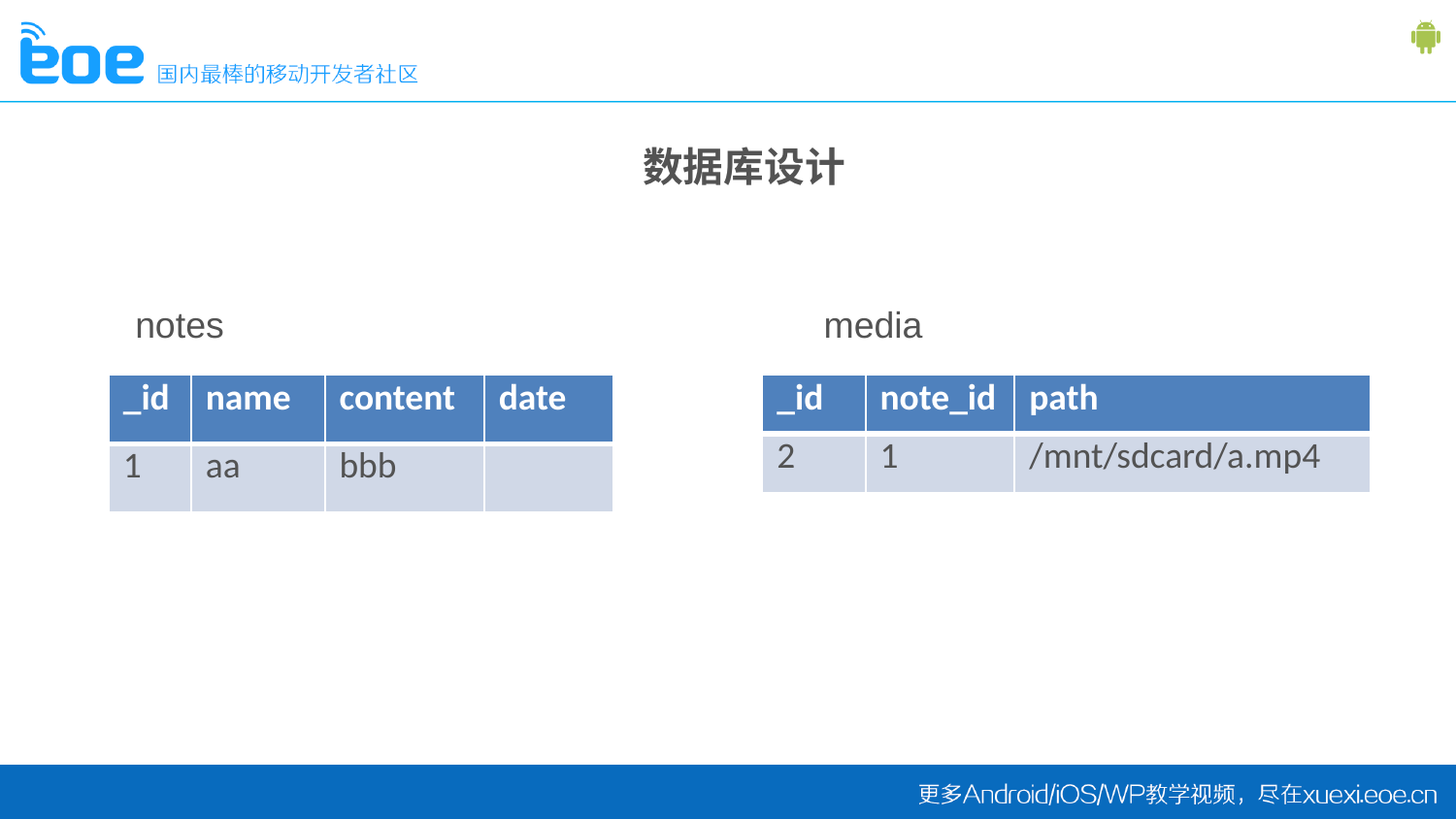

数据库设计
notes
media
| \_id | name | content | date |
| --- | --- | --- | --- |
| 1 | aa | bbb |  |
| \_id | note\_id | path |
| --- | --- | --- |
| 2 | 1 | /mnt/sdcard/a.mp4 |